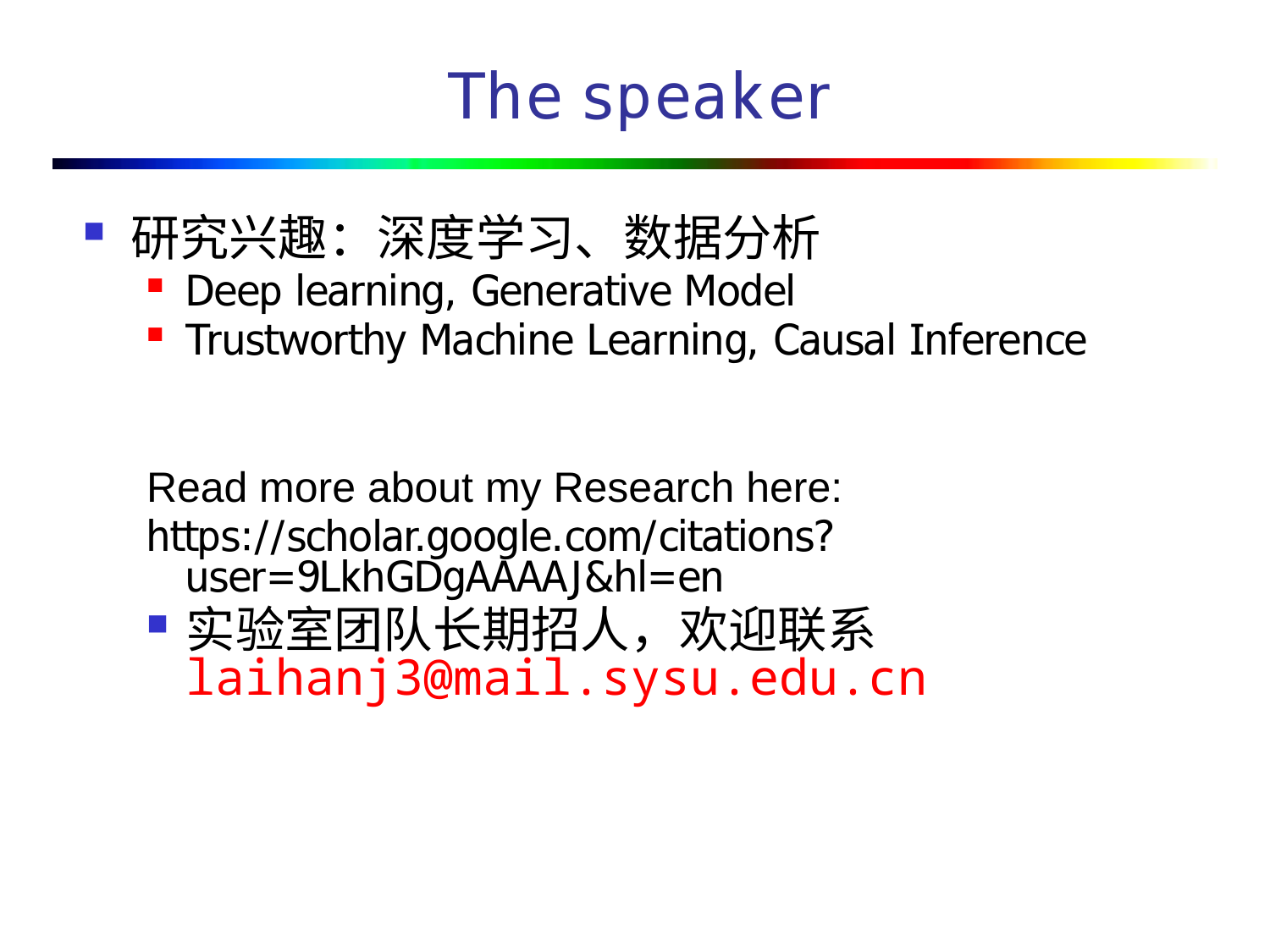

# The speaker
研究兴趣：深度学习、数据分析
Deep learning, Generative Model
Trustworthy Machine Learning, Causal Inference

Read more about my Research here:
https://scholar.google.com/citations?user=9LkhGDgAAAAJ&hl=en
实验室团队长期招人，欢迎联系laihanj3@mail.sysu.edu.cn